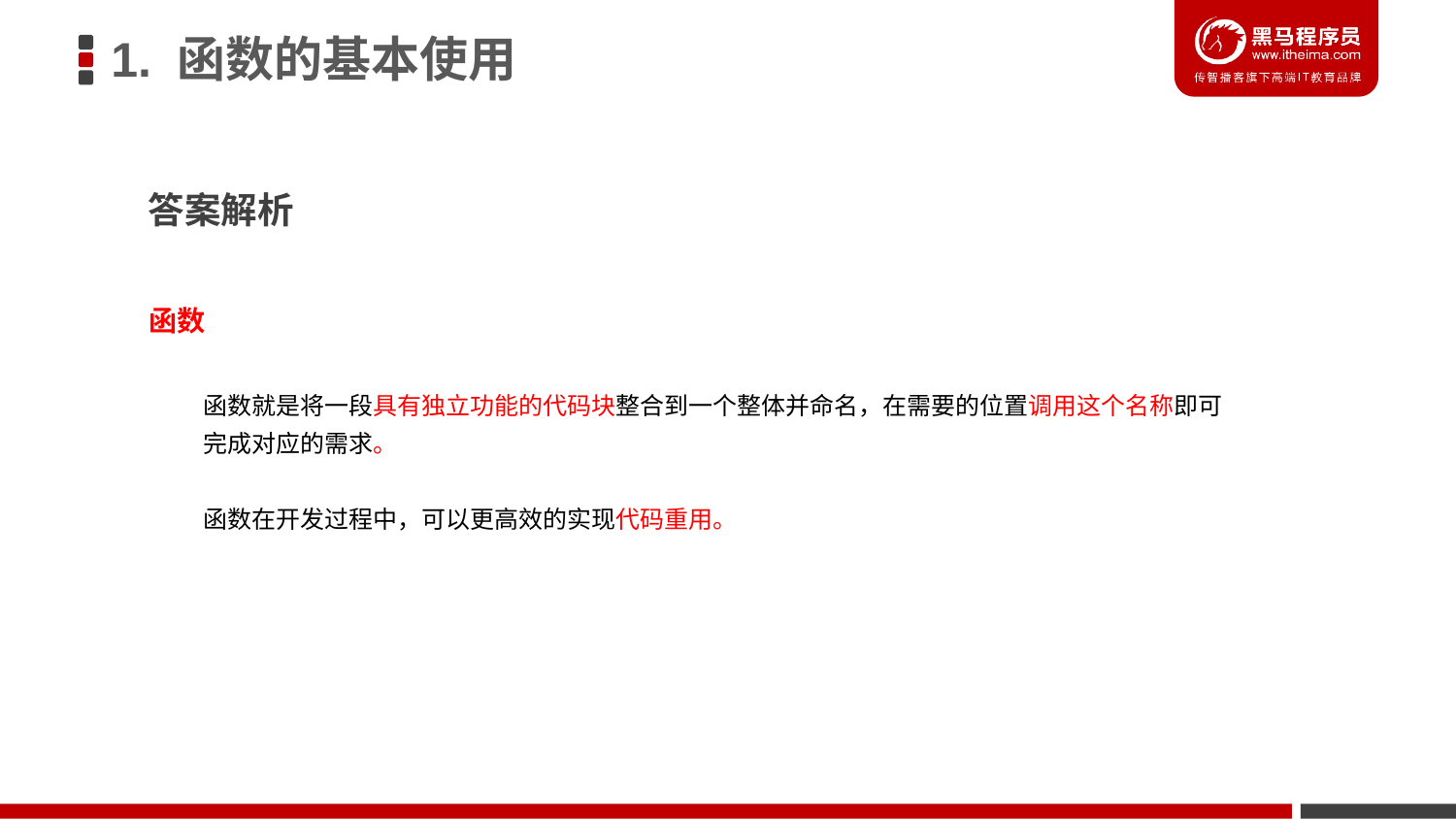

1. 函数的基本使用
答案解析
函数
函数就是将一段具有独立功能的代码块整合到一个整体并命名，在需要的位置调用这个名称即可完成对应的需求。

函数在开发过程中，可以更高效的实现代码重用。